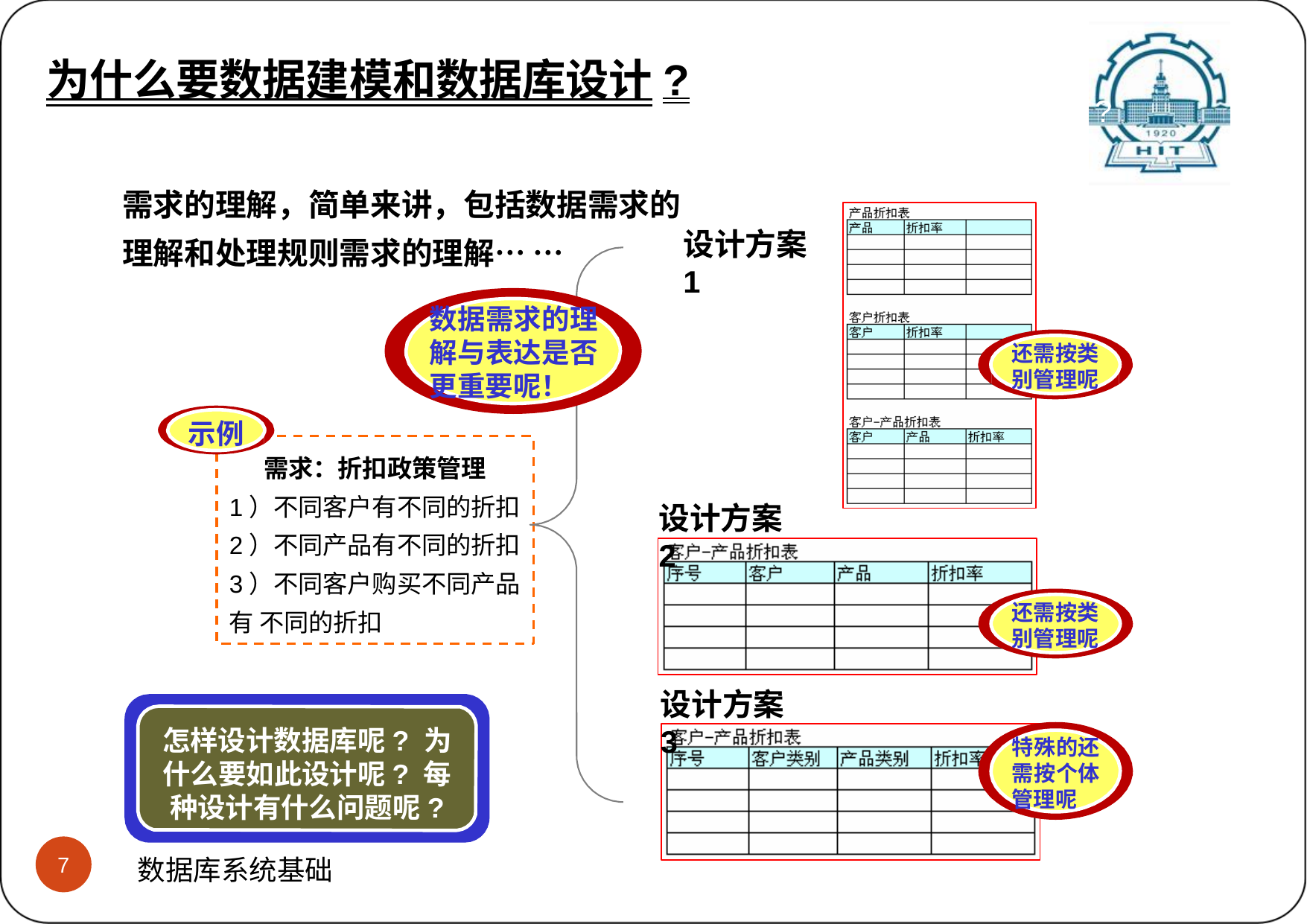

为什么要数据建模和数据库设计?
# 为什么要数据建模与数据库设计? (2)为什么需要数据建模与数据库设计?
需求的理解，简单来讲，包括数据需求的 理解和处理规则需求的理解… …

设计方案1

数据需求的理 解与表达是否 更重要呢！

还需按类 别管理呢

示例

需求：折扣政策管理
1）不同客户有不同的折扣
2）不同产品有不同的折扣
3）不同客户购买不同产品有 不同的折扣
设计方案2

还需按类 别管理呢
设计方案3

怎样设计数据库呢? 为什么要如此设计呢? 每种设计有什么问题呢?

特殊的还 需按个体 管理呢